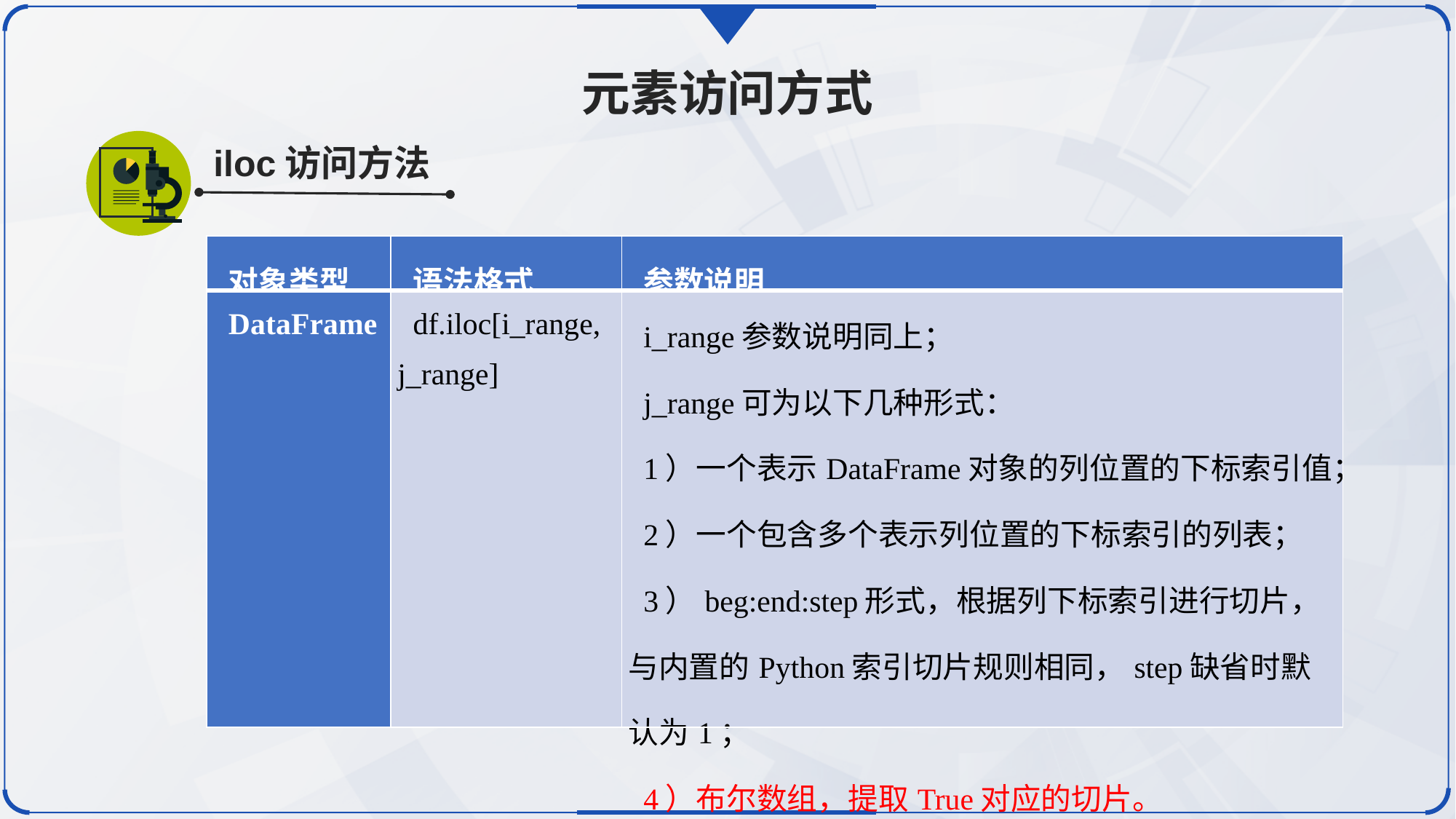

元素访问方式

iloc访问方法
| 对象类型 | 语法格式 | 参数说明 |
| --- | --- | --- |
| DataFrame | df.iloc[i\_range, j\_range] | i\_range参数说明同上； j\_range可为以下几种形式： 1）一个表示DataFrame对象的列位置的下标索引值； 2）一个包含多个表示列位置的下标索引的列表； 3）beg:end:step形式，根据列下标索引进行切片，与内置的Python索引切片规则相同，step缺省时默认为1； 4）布尔数组，提取True对应的切片。 |